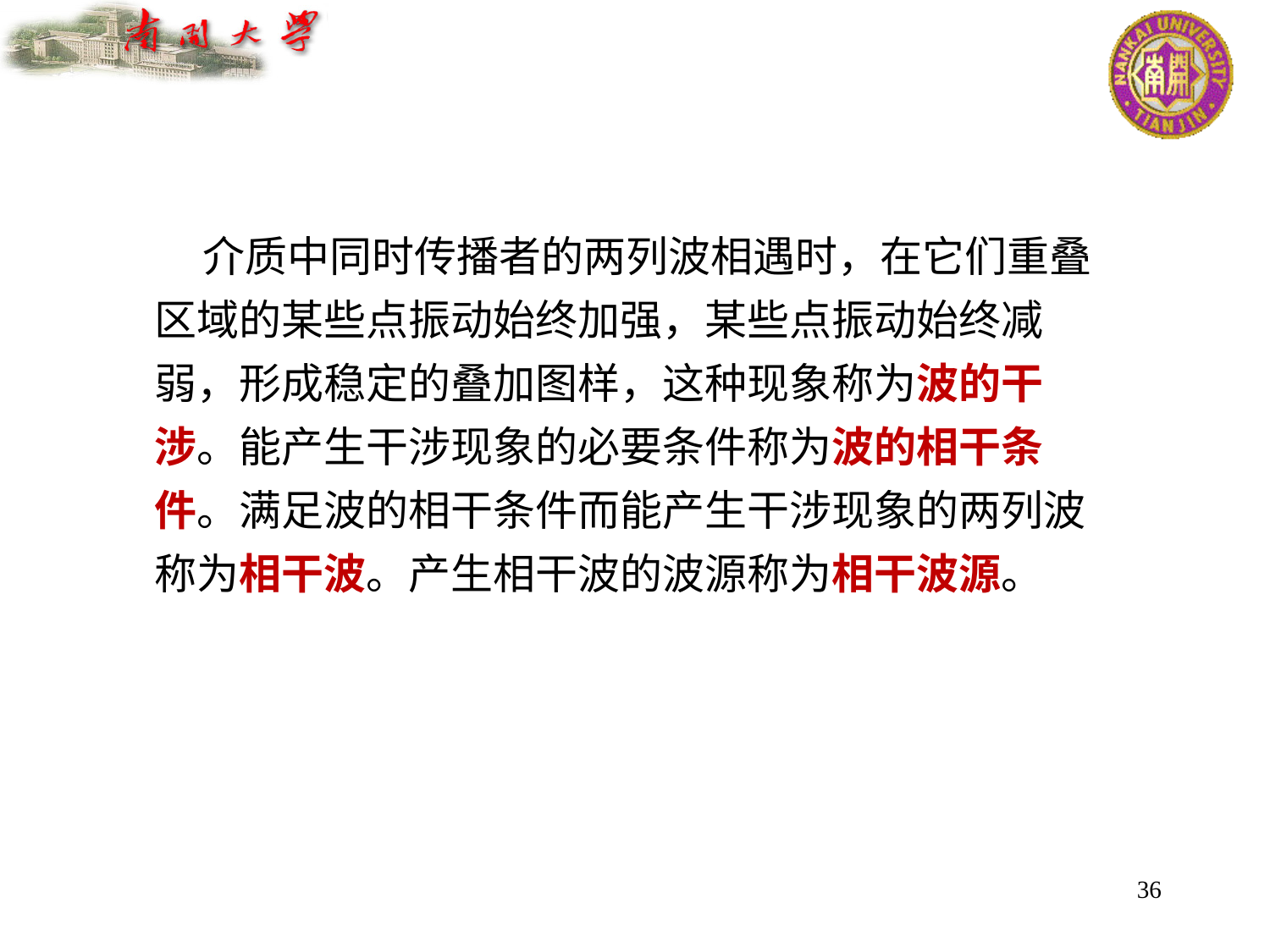

介质中同时传播者的两列波相遇时，在它们重叠区域的某些点振动始终加强，某些点振动始终减弱，形成稳定的叠加图样，这种现象称为波的干涉。能产生干涉现象的必要条件称为波的相干条件。满足波的相干条件而能产生干涉现象的两列波称为相干波。产生相干波的波源称为相干波源。
36